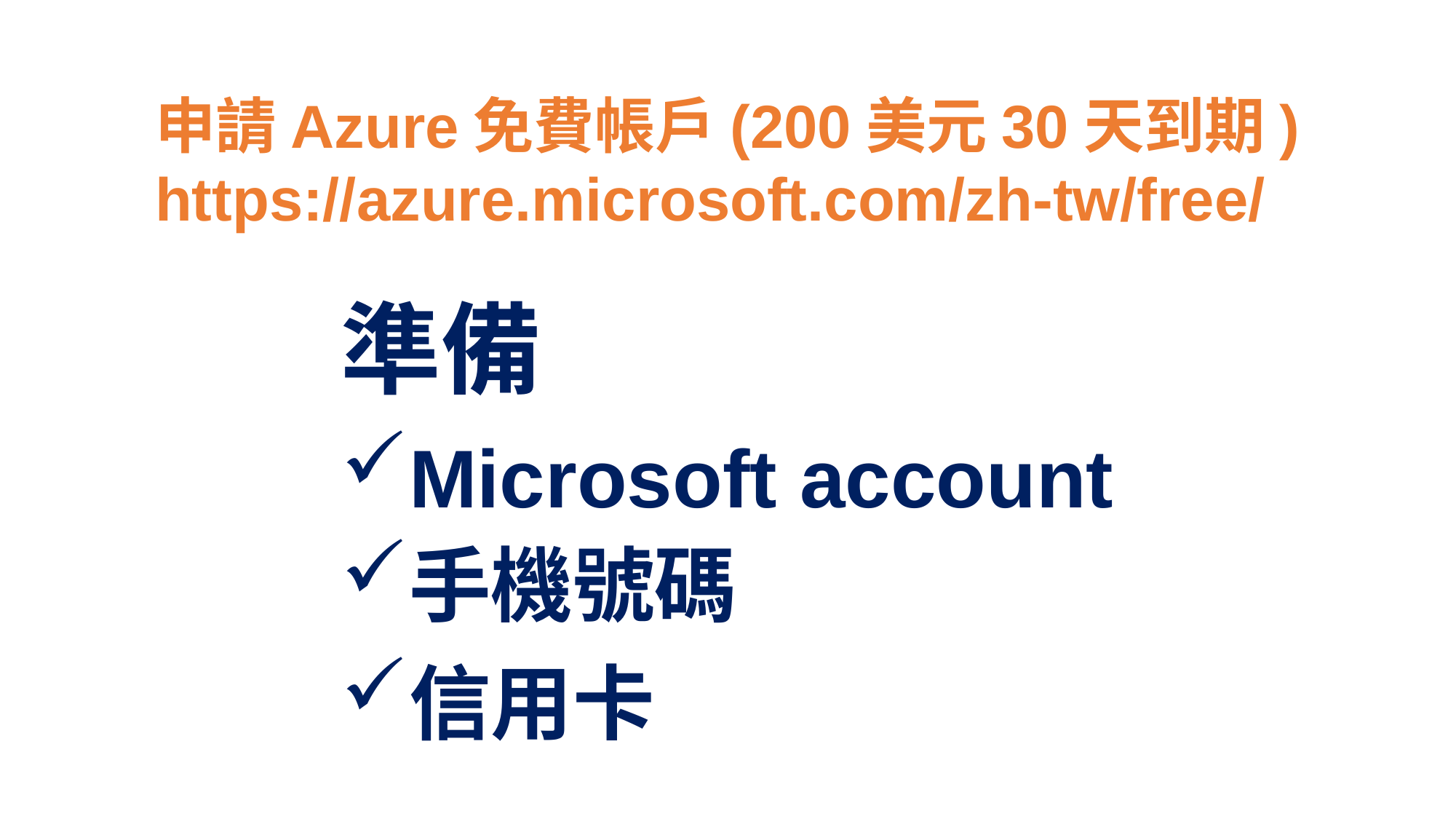

申請Azure免費帳戶(200美元30天到期)
https://azure.microsoft.com/zh-tw/free/
準備
Microsoft account
手機號碼
信用卡